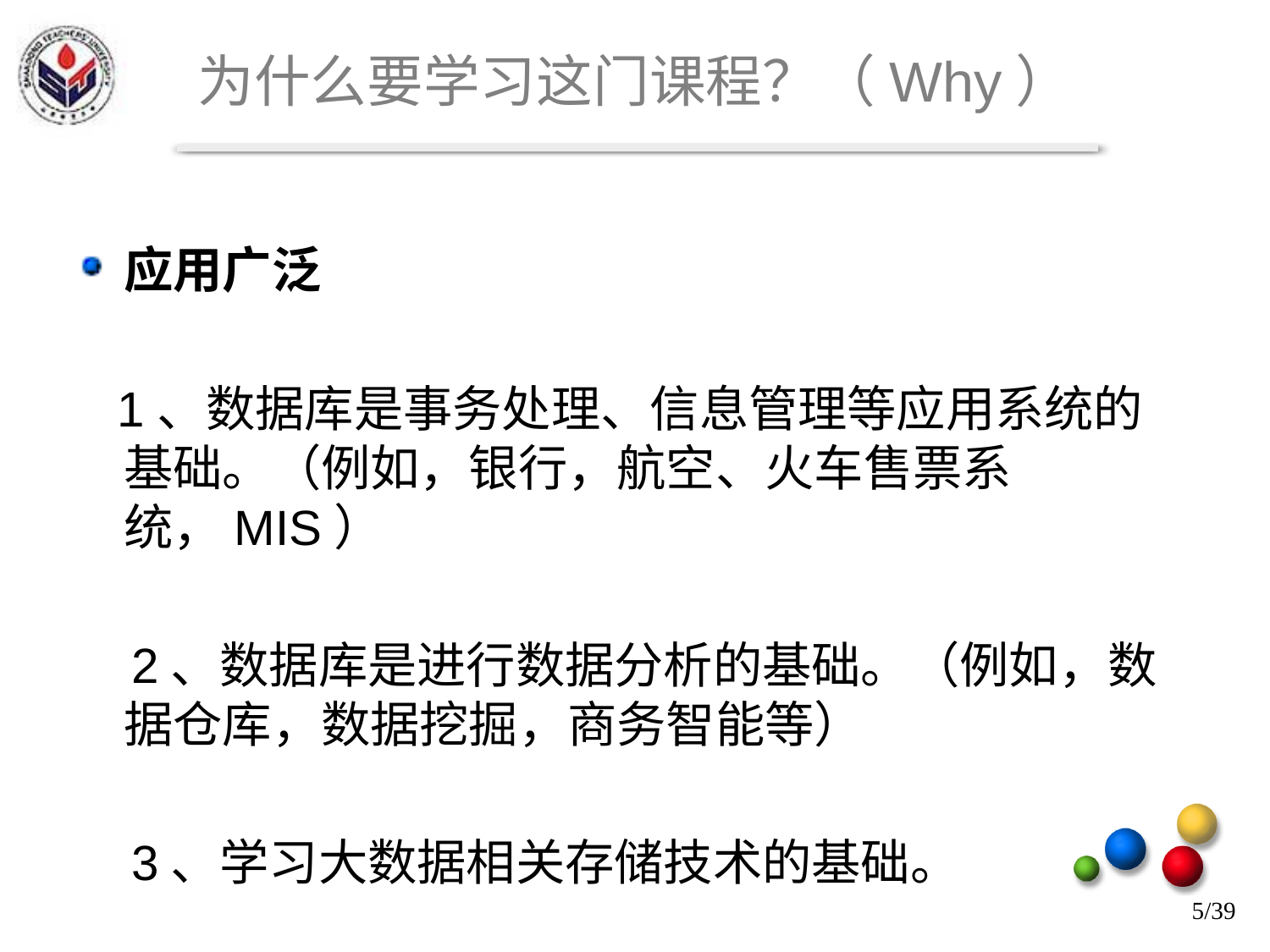

# 为什么要学习这门课程？（Why）
应用广泛

   1、数据库是事务处理、信息管理等应用系统的基础。（例如，银行，航空、火车售票系统，MIS）

    2、数据库是进行数据分析的基础。（例如，数据仓库，数据挖掘，商务智能等）

    3、学习大数据相关存储技术的基础。

5/39